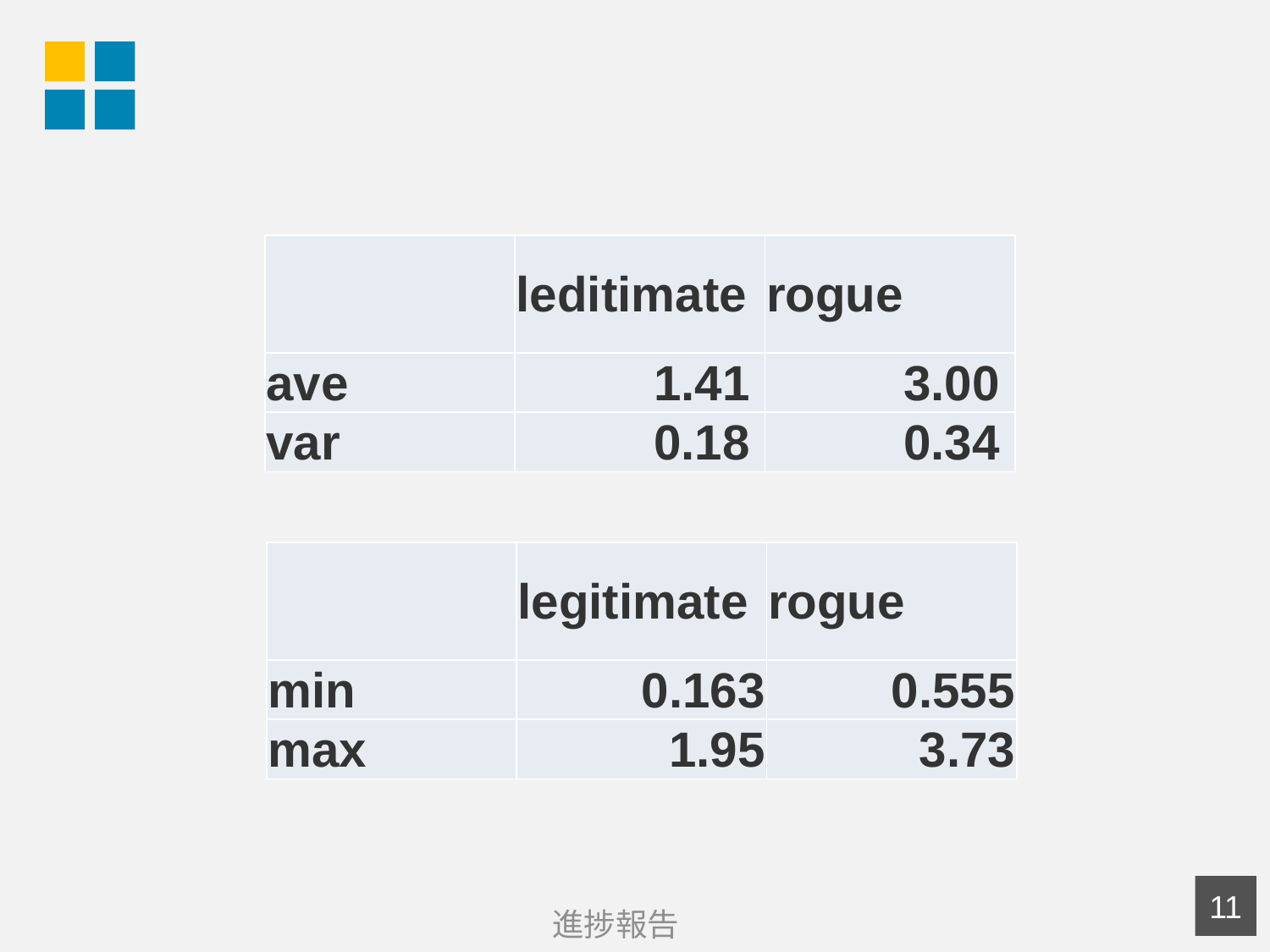

#
|  | leditimate | rogue |
| --- | --- | --- |
| ave | 1.41 | 3.00 |
| var | 0.18 | 0.34 |
|  | legitimate | rogue |
| --- | --- | --- |
| min | 0.163 | 0.555 |
| max | 1.95 | 3.73 |
11
進捗報告